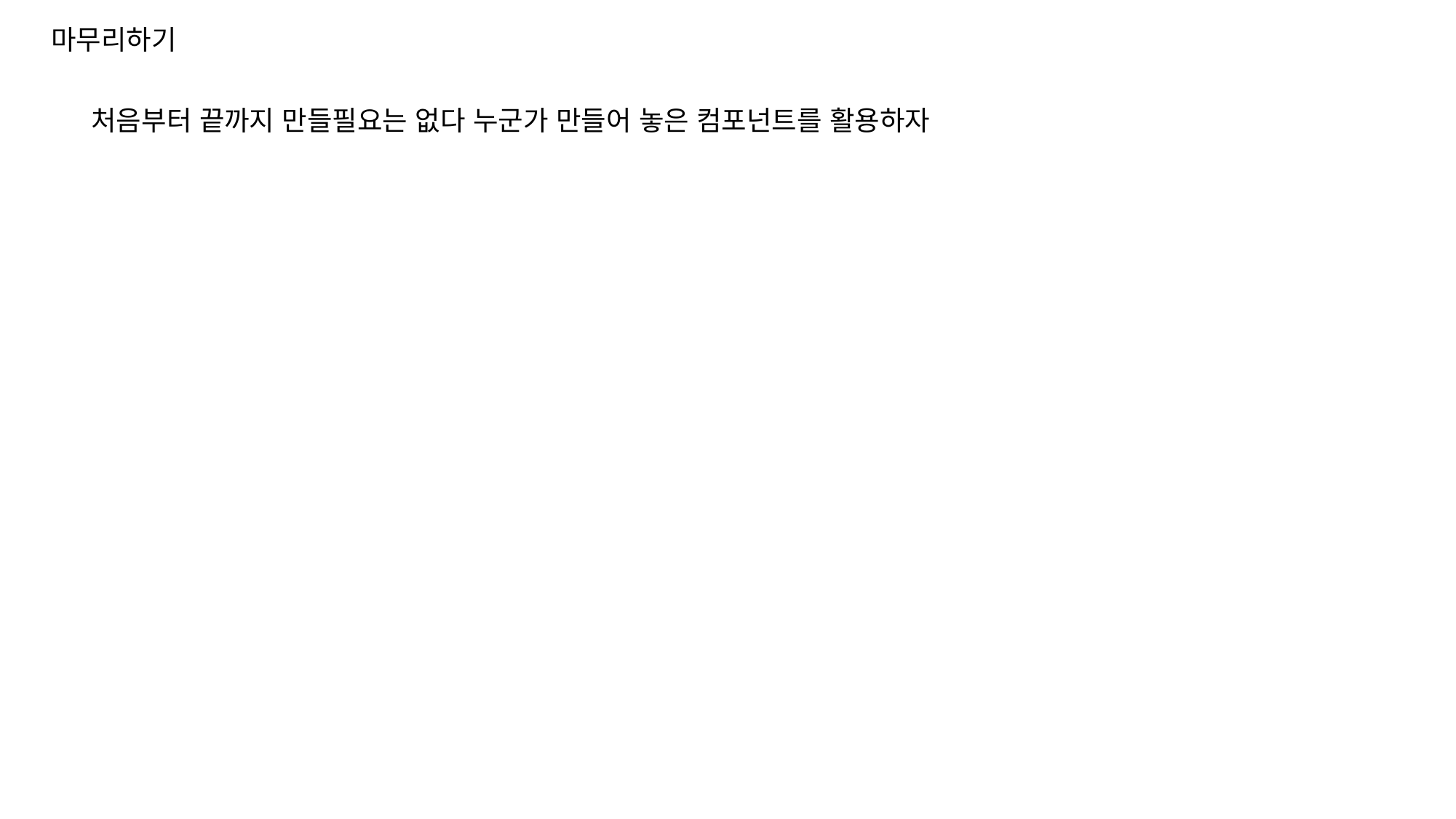

마무리하기
처음부터 끝까지 만들필요는 없다 누군가 만들어 놓은 컴포넌트를 활용하자